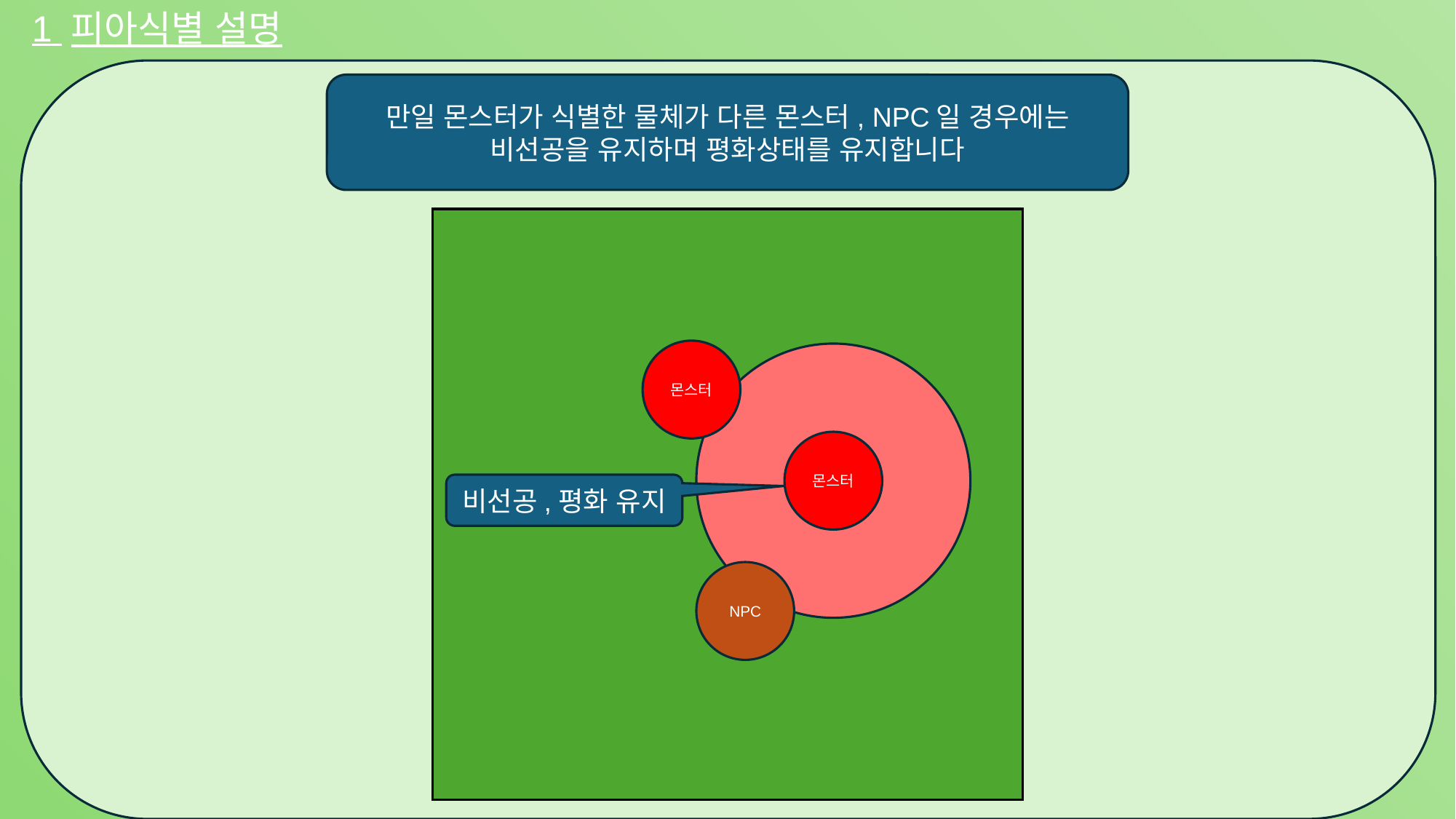

1 피아식별 설명

만일 몬스터가 식별한 물체가 다른 몬스터, NPC일 경우에는
비선공을 유지하며 평화상태를 유지합니다

몬스터

몬스터
비선공,평화 유지
NPC